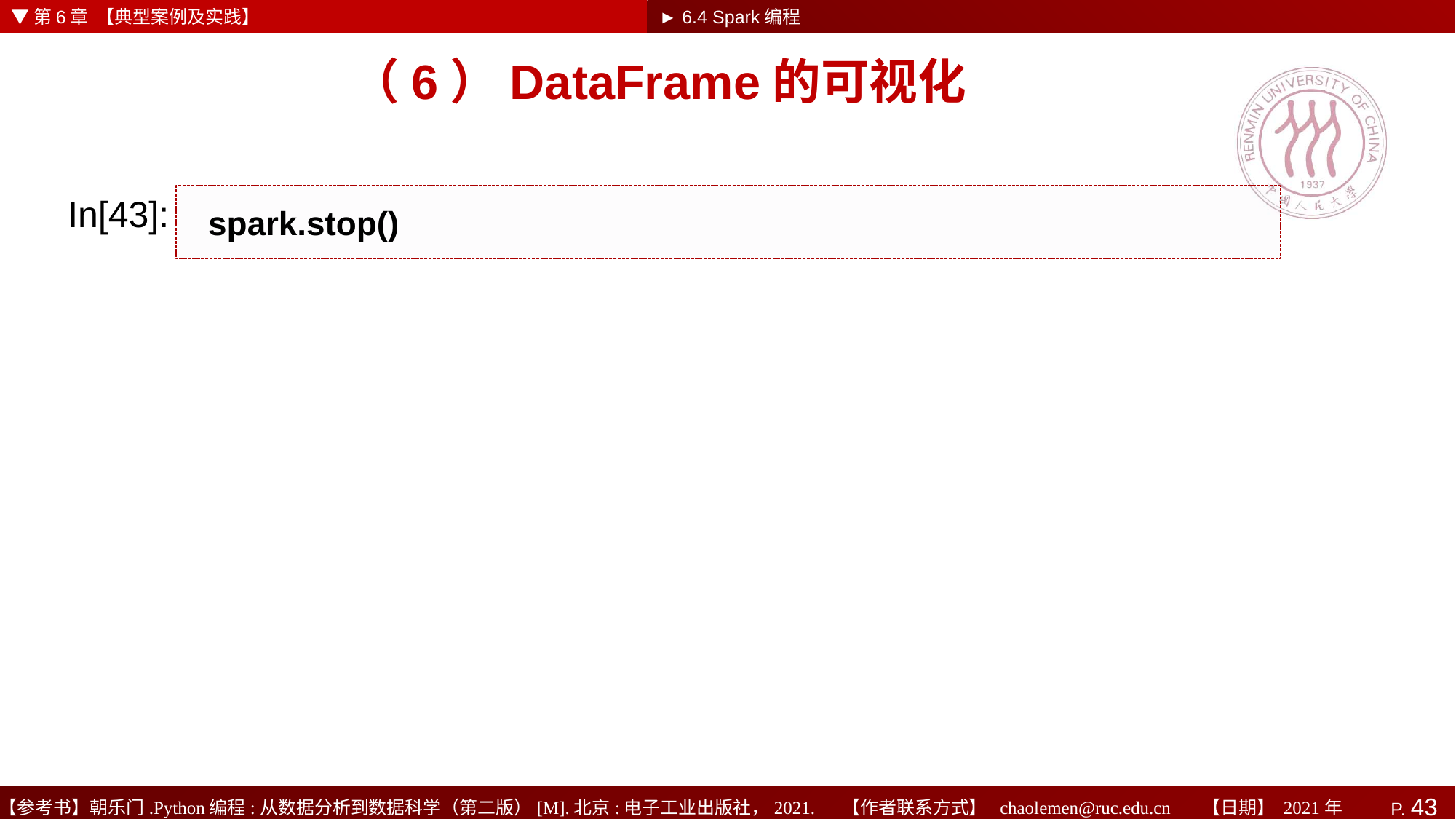

▼第6章  【典型案例及实践】
► 6.4 Spark编程
# （6）DataFrame的可视化
In[43]:
spark.stop()